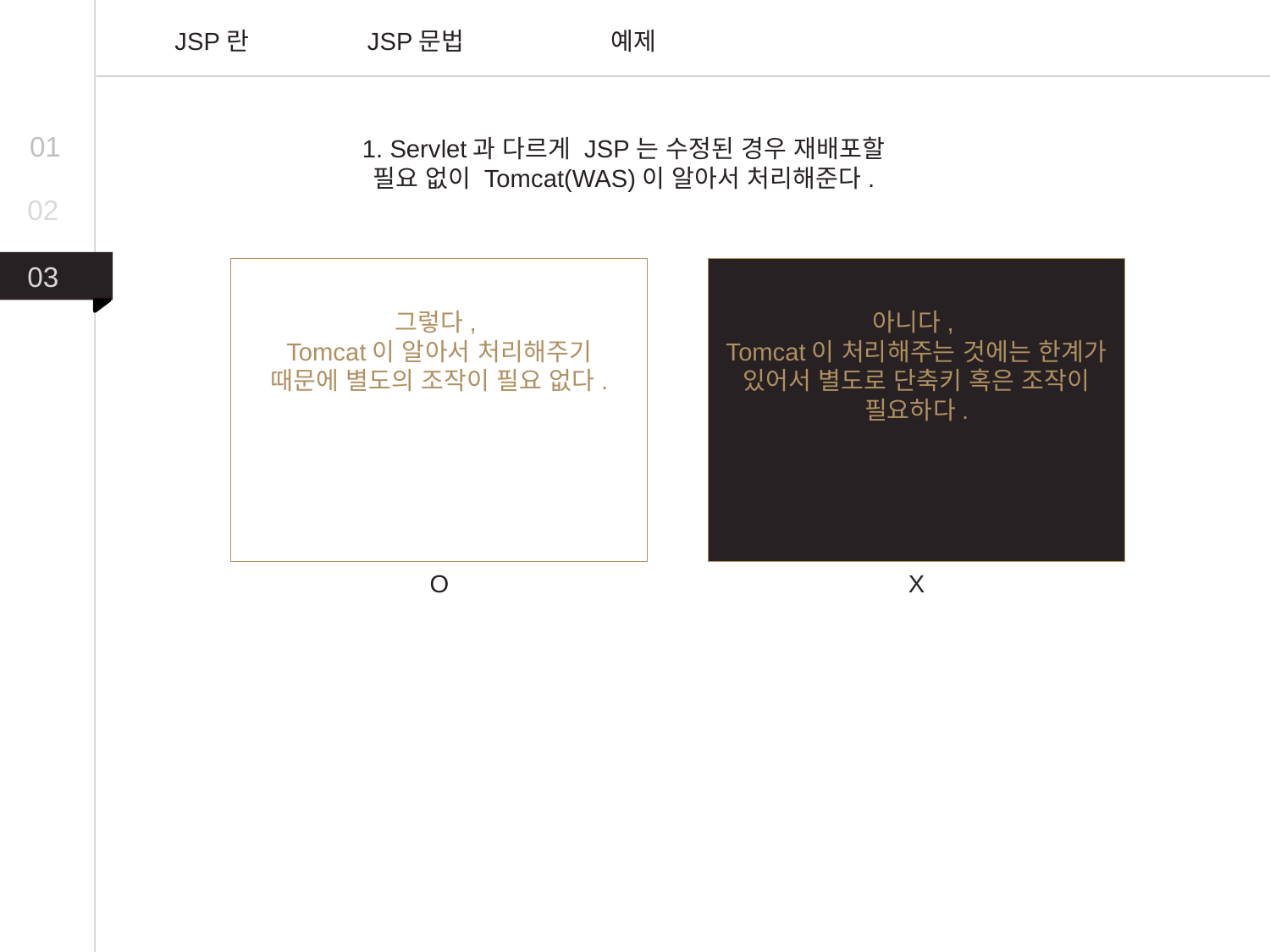

JSP란
JSP문법
예제
01
1. Servlet과 다르게 JSP는 수정된 경우 재배포할 필요 없이 Tomcat(WAS)이 알아서 처리해준다.

02

03

그렇다,
Tomcat이 알아서 처리해주기 때문에 별도의 조작이 필요 없다.
아니다,
Tomcat이 처리해주는 것에는 한계가 있어서 별도로 단축키 혹은 조작이 필요하다.
O
X